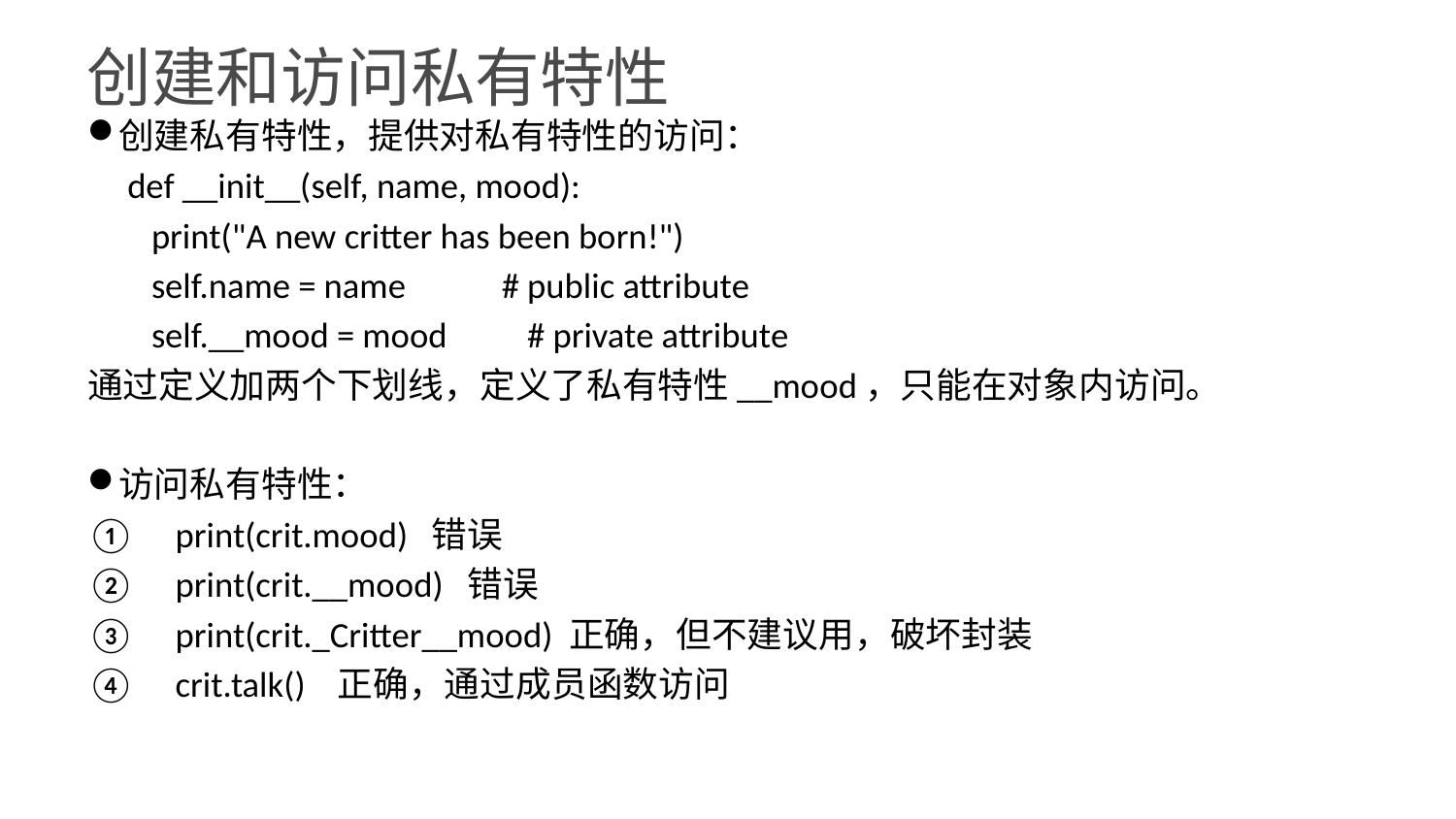

创建和访问私有特性
创建私有特性，提供对私有特性的访问：
     def __init__(self, name, mood):
        print("A new critter has been born!")
        self.name = name            # public attribute
        self.__mood = mood          # private attribute
通过定义加两个下划线，定义了私有特性__mood，只能在对象内访问。

访问私有特性：
   print(crit.mood)  错误
   print(crit.__mood)  错误
   print(crit._Critter__mood) 正确，但不建议用，破坏封装
   crit.talk()   正确，通过成员函数访问
21